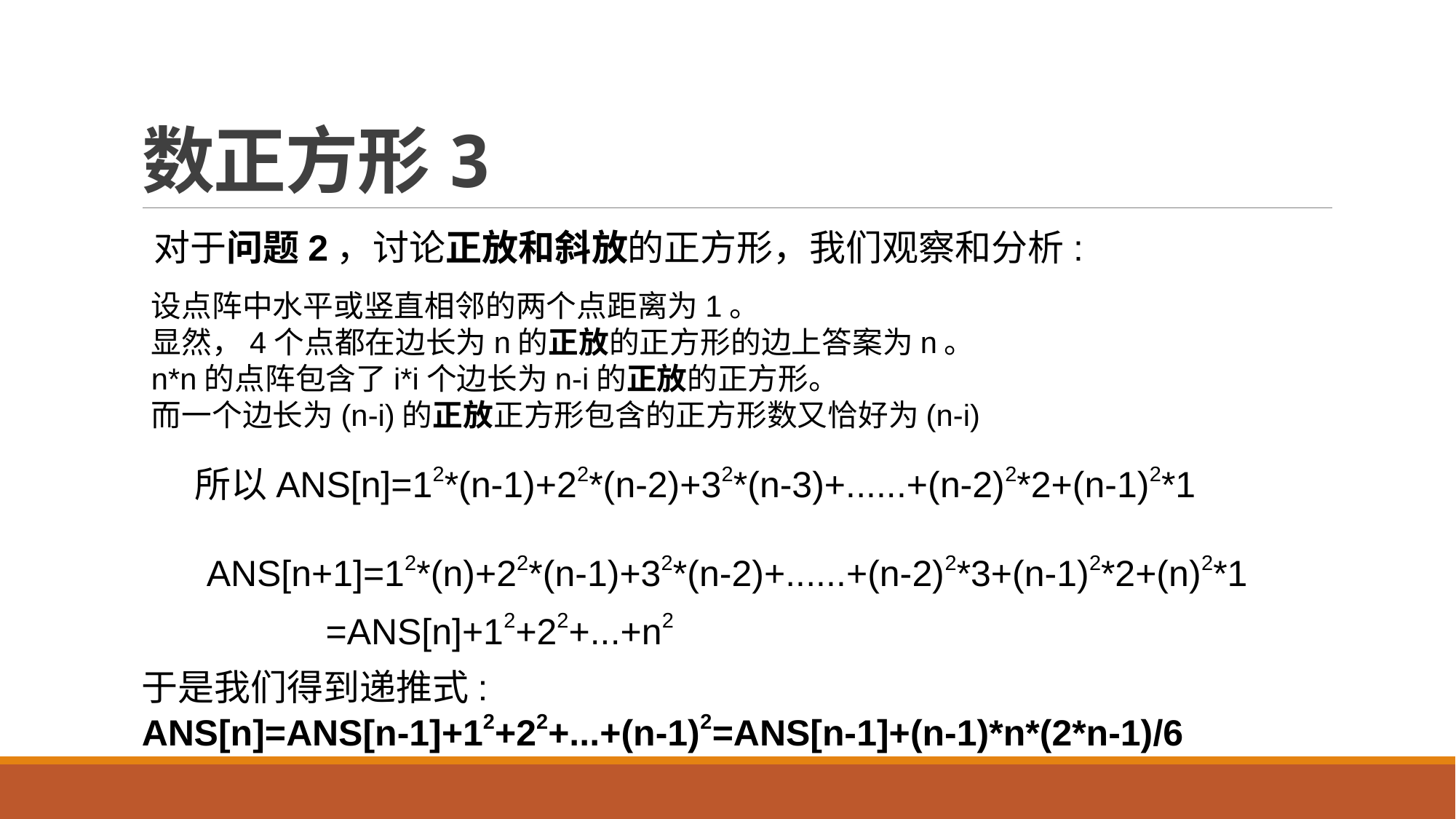

# 数正方形3
对于问题2，讨论正放和斜放的正方形，我们观察和分析:
设点阵中水平或竖直相邻的两个点距离为1。
显然，4个点都在边长为n的正放的正方形的边上答案为n。
n*n的点阵包含了i*i个边长为n-i的正放的正方形。
而一个边长为(n-i)的正放正方形包含的正方形数又恰好为(n-i)

所以ANS[n]=12*(n-1)+22*(n-2)+32*(n-3)+......+(n-2)2*2+(n-1)2*1
ANS[n+1]=12*(n)+22*(n-1)+32*(n-2)+......+(n-2)2*3+(n-1)2*2+(n)2*1
=ANS[n]+12+22+...+n2
于是我们得到递推式:
ANS[n]=ANS[n-1]+12+22+...+(n-1)2=ANS[n-1]+(n-1)*n*(2*n-1)/6